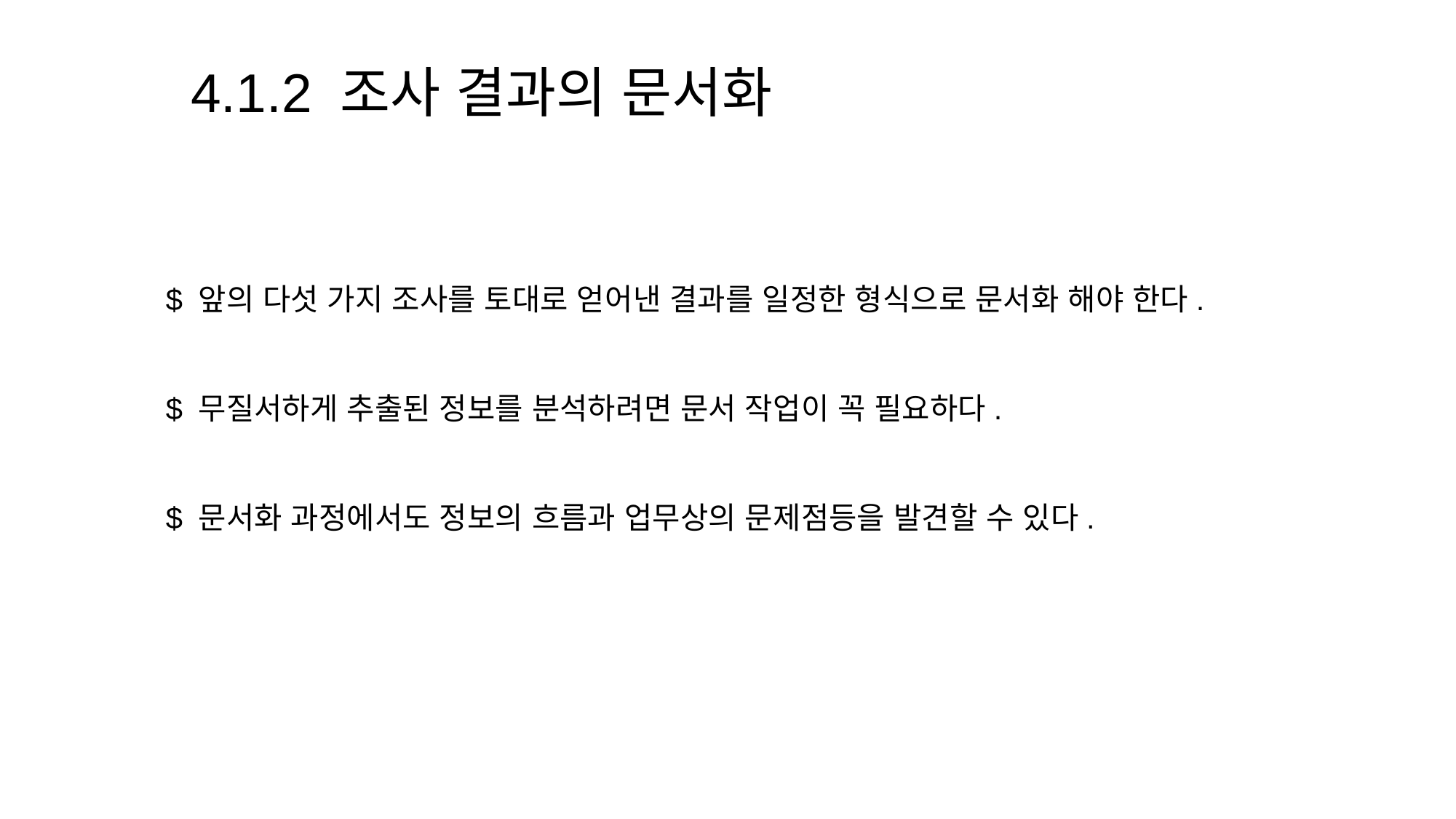

4.1.2 조사 결과의 문서화
$ 앞의 다섯 가지 조사를 토대로 얻어낸 결과를 일정한 형식으로 문서화 해야 한다.

$ 무질서하게 추출된 정보를 분석하려면 문서 작업이 꼭 필요하다.

$ 문서화 과정에서도 정보의 흐름과 업무상의 문제점등을 발견할 수 있다.